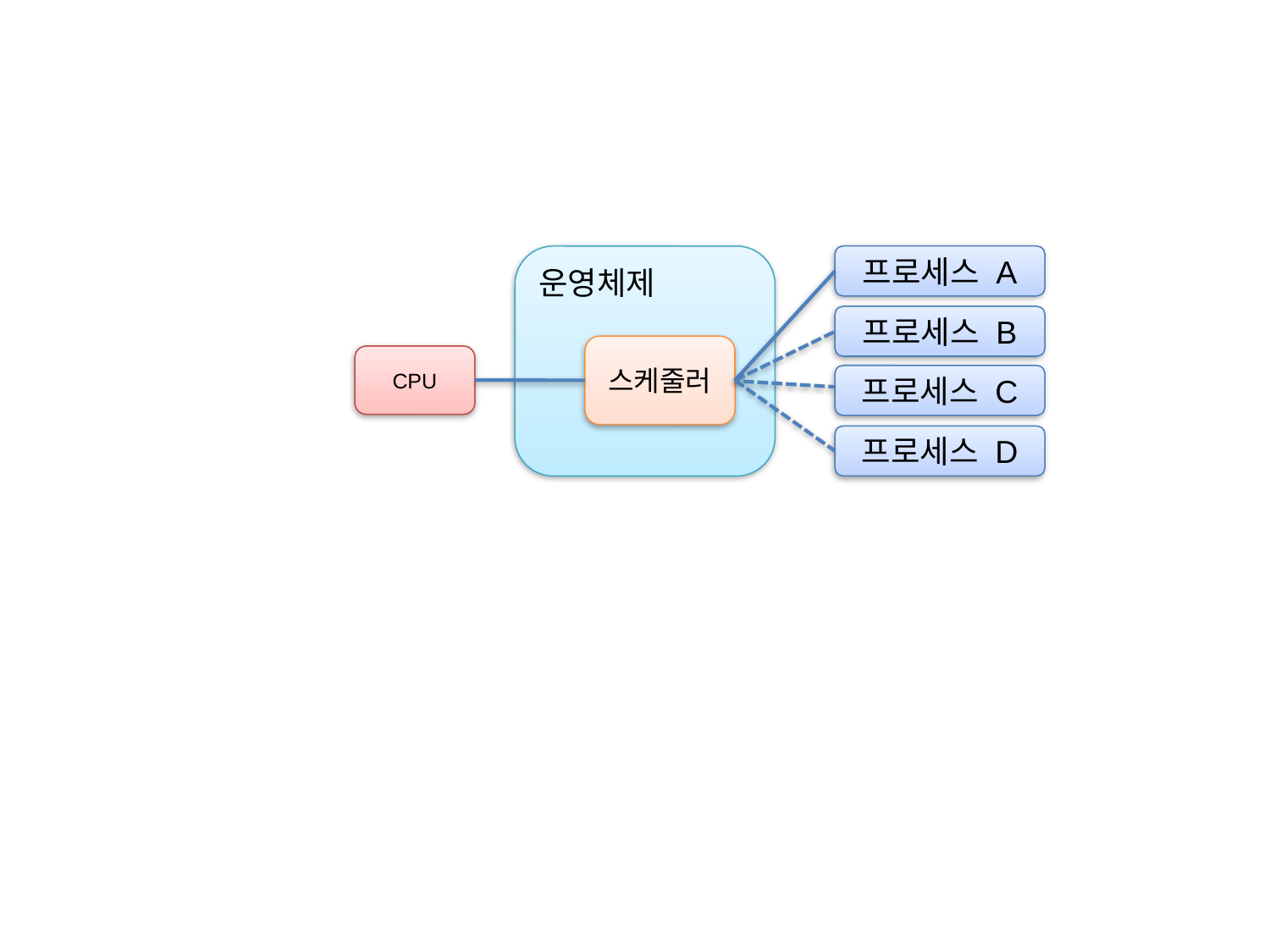

운영체제
프로세스 A
프로세스 B
스케줄러
CPU
프로세스 C
프로세스 D